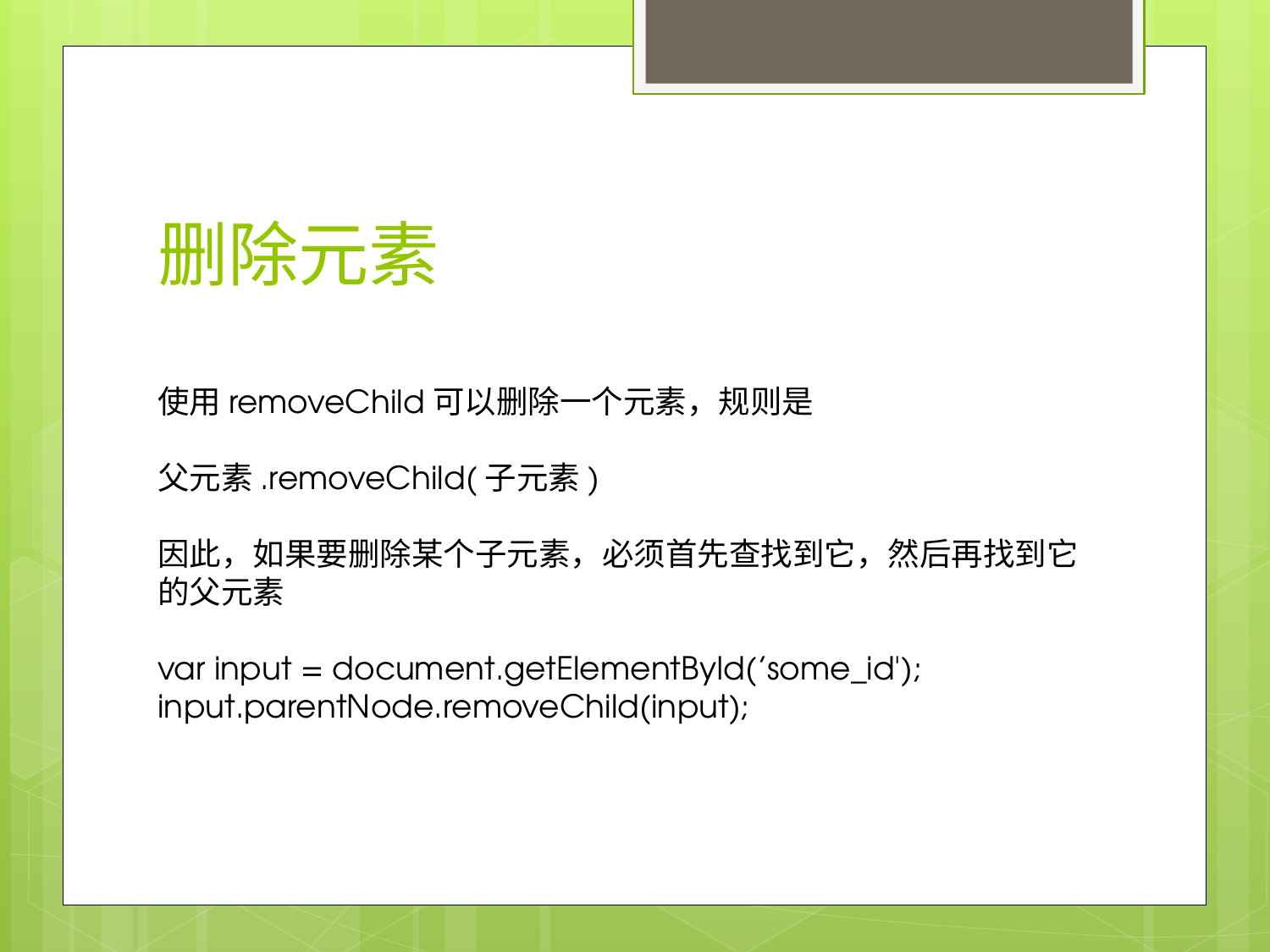

# 删除元素
使用removeChild可以删除一个元素，规则是

父元素.removeChild(子元素)

因此，如果要删除某个子元素，必须首先查找到它，然后再找到它的父元素

var input = document.getElementById(’some_id');
input.parentNode.removeChild(input);